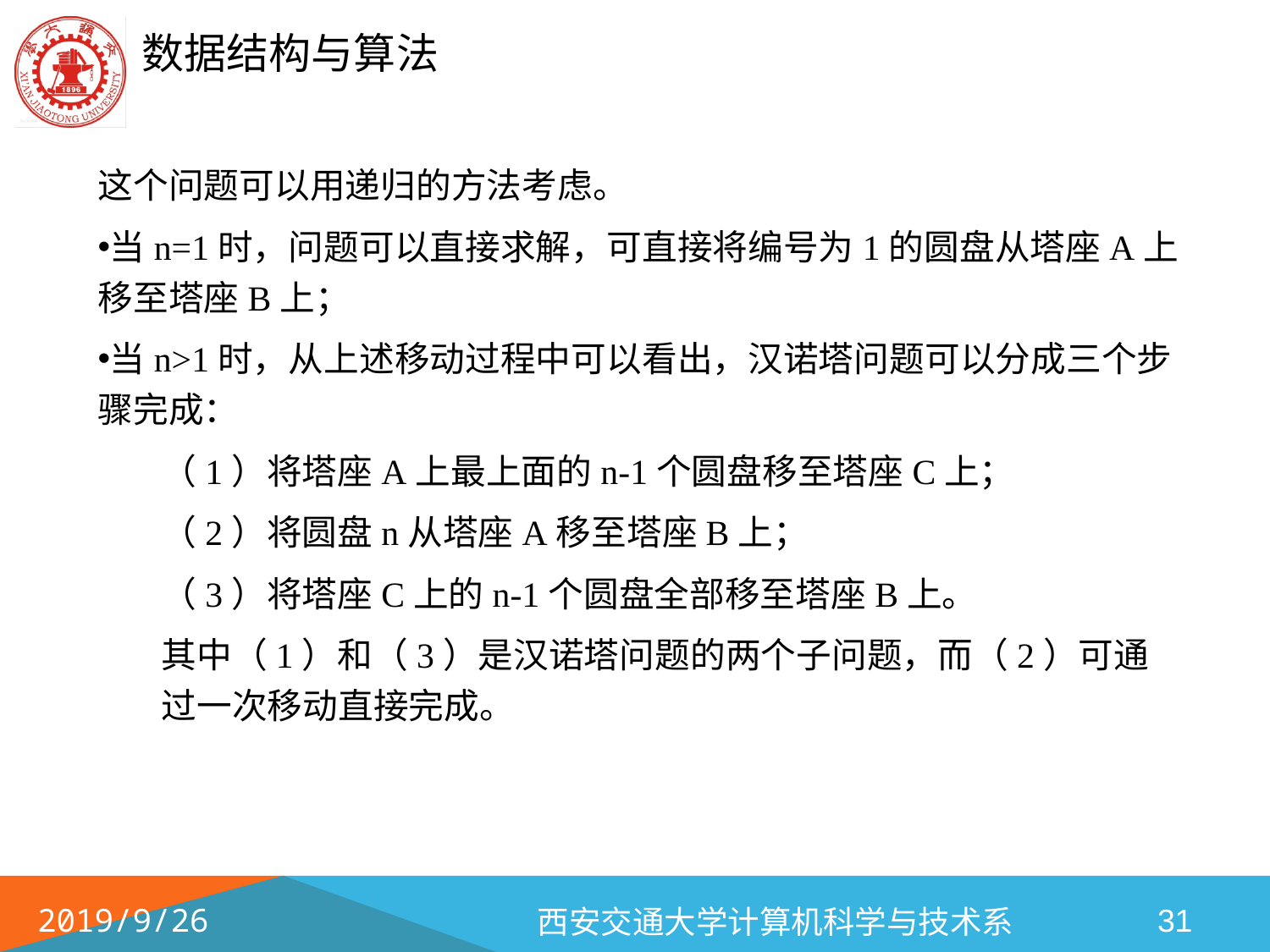

这个问题可以用递归的方法考虑。
当n=1时，问题可以直接求解，可直接将编号为1的圆盘从塔座A上移至塔座B上；
当n>1时，从上述移动过程中可以看出，汉诺塔问题可以分成三个步骤完成：
（1）将塔座A上最上面的n-1个圆盘移至塔座C上；
（2）将圆盘n从塔座A移至塔座B上；
（3）将塔座C上的n-1个圆盘全部移至塔座B上。
其中（1）和（3）是汉诺塔问题的两个子问题，而（2）可通过一次移动直接完成。